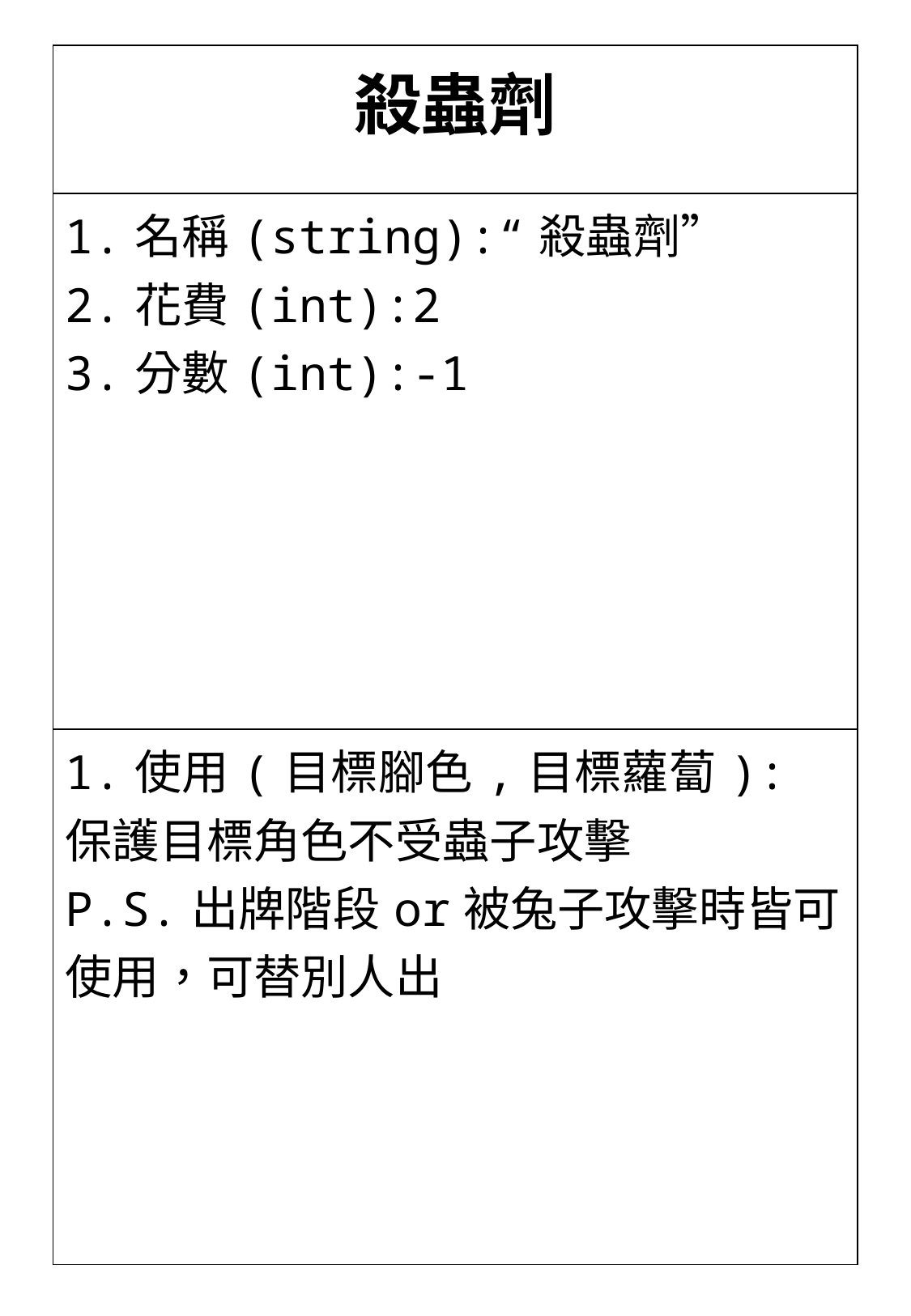

| 殺蟲劑 |
| --- |
| 1.名稱(string):“殺蟲劑” 2.花費(int):2 3.分數(int):-1 |
| 1.使用(目標腳色,目標蘿蔔):保護目標角色不受蟲子攻擊 P.S.出牌階段or被兔子攻擊時皆可使用，可替別人出 |